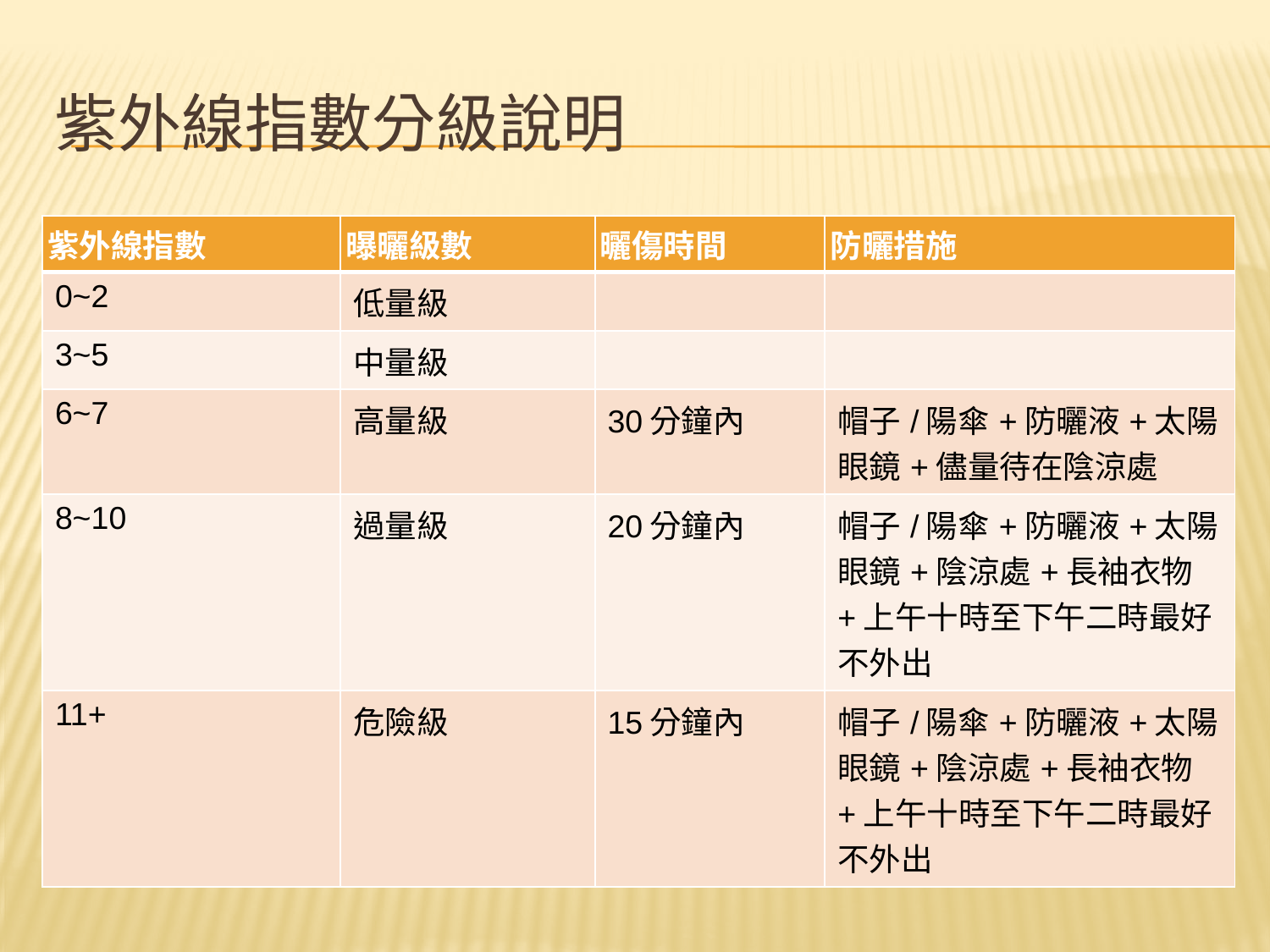

# 紫外線指數分級說明
| 紫外線指數 | 曝曬級數 | 曬傷時間 | 防曬措施 |
| --- | --- | --- | --- |
| 0~2 | 低量級 |  |  |
| 3~5 | 中量級 |  |  |
| 6~7 | 高量級 | 30分鐘內 | 帽子/陽傘+防曬液+太陽眼鏡+儘量待在陰涼處 |
| 8~10 | 過量級 | 20分鐘內 | 帽子/陽傘+防曬液+太陽眼鏡+陰涼處+長袖衣物+上午十時至下午二時最好不外出 |
| 11+ | 危險級 | 15分鐘內 | 帽子/陽傘+防曬液+太陽眼鏡+陰涼處+長袖衣物+上午十時至下午二時最好不外出 |